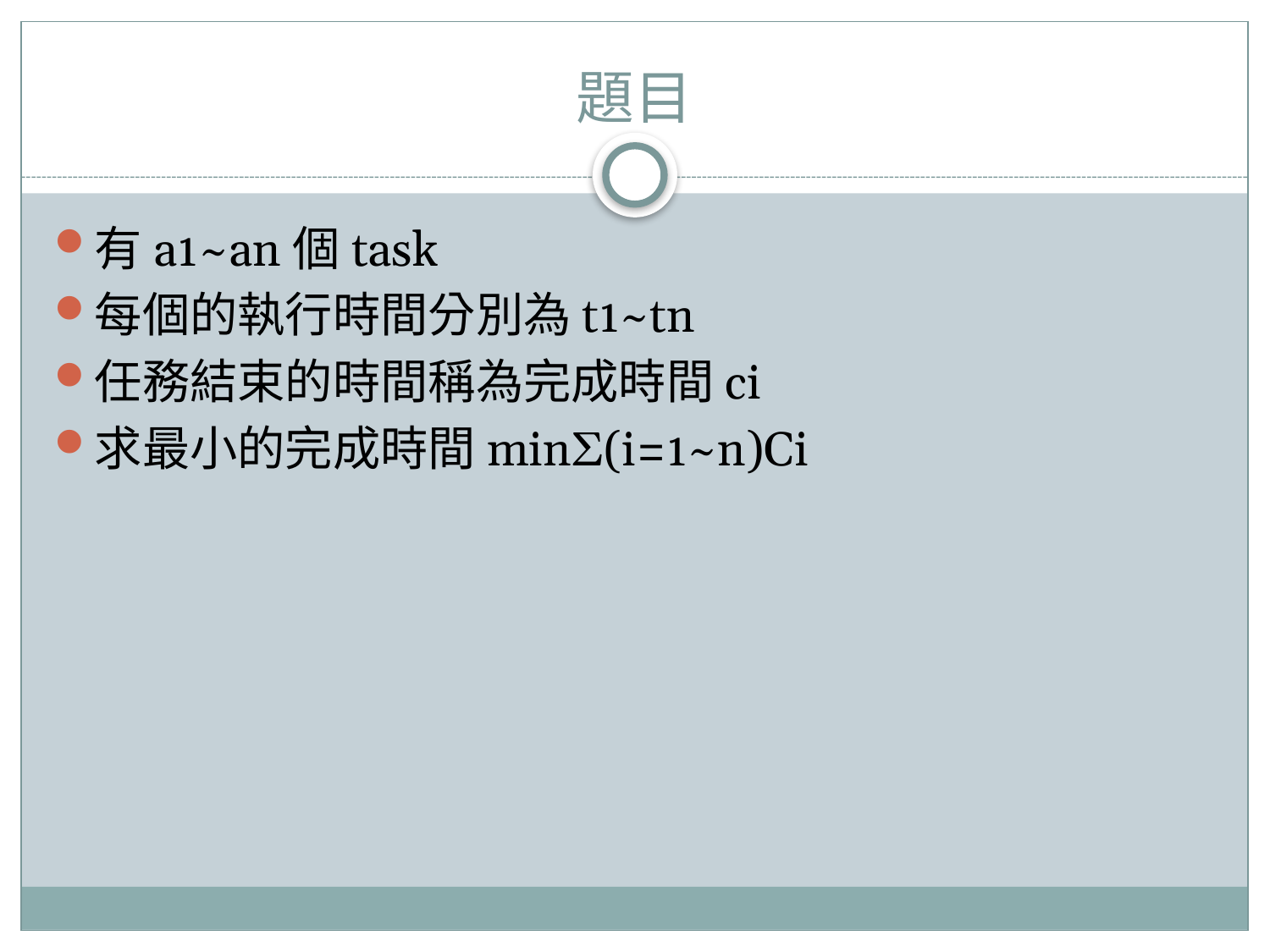

# 題目
有a1~an個task
每個的執行時間分別為t1~tn
任務結束的時間稱為完成時間ci
求最小的完成時間minΣ(i=1~n)Ci